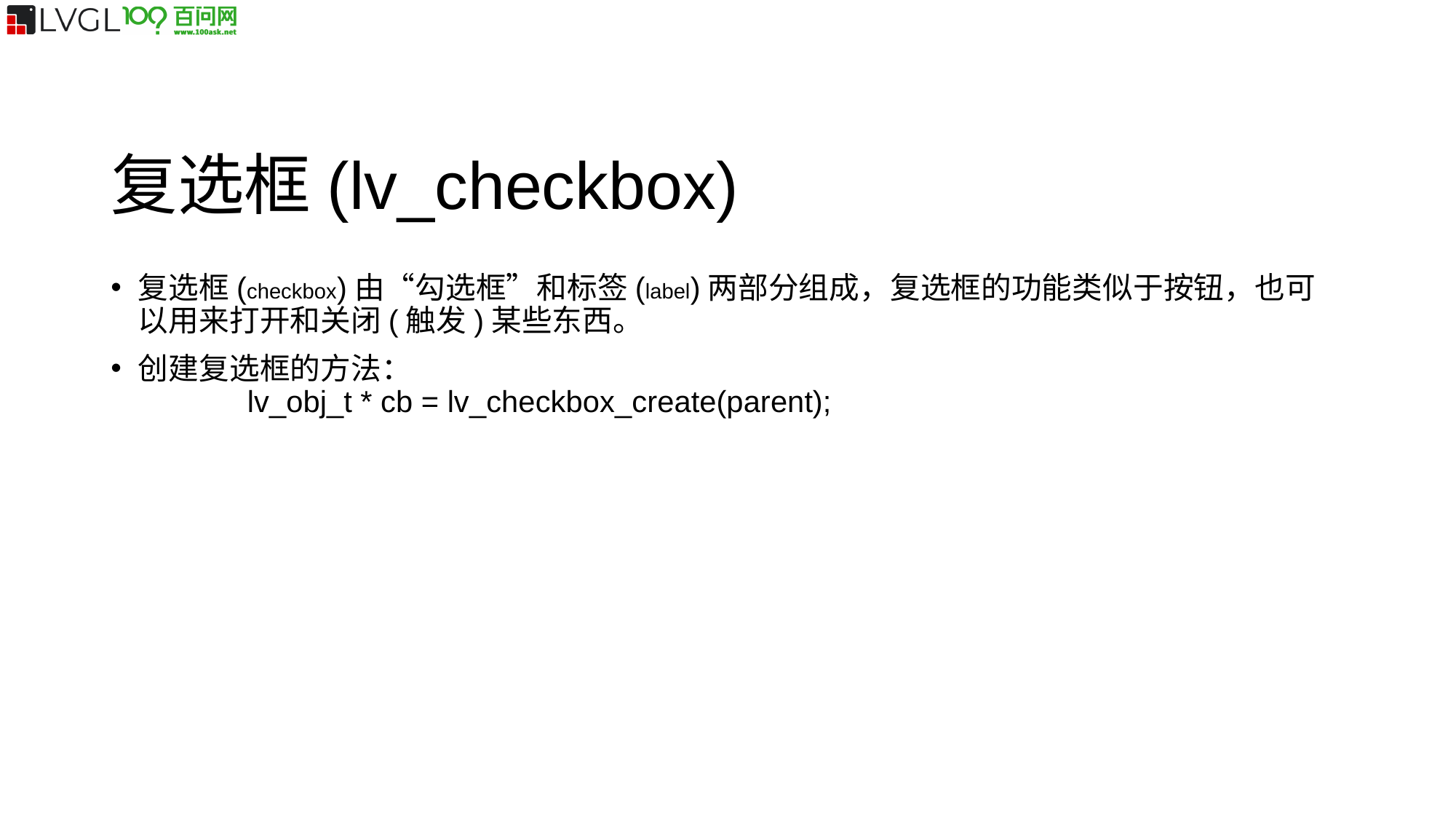

复选框(lv_checkbox)
复选框(checkbox)由“勾选框”和标签(label)两部分组成，复选框的功能类似于按钮，也可以用来打开和关闭(触发)某些东西。
创建复选框的方法：
	lv_obj_t * cb = lv_checkbox_create(parent);